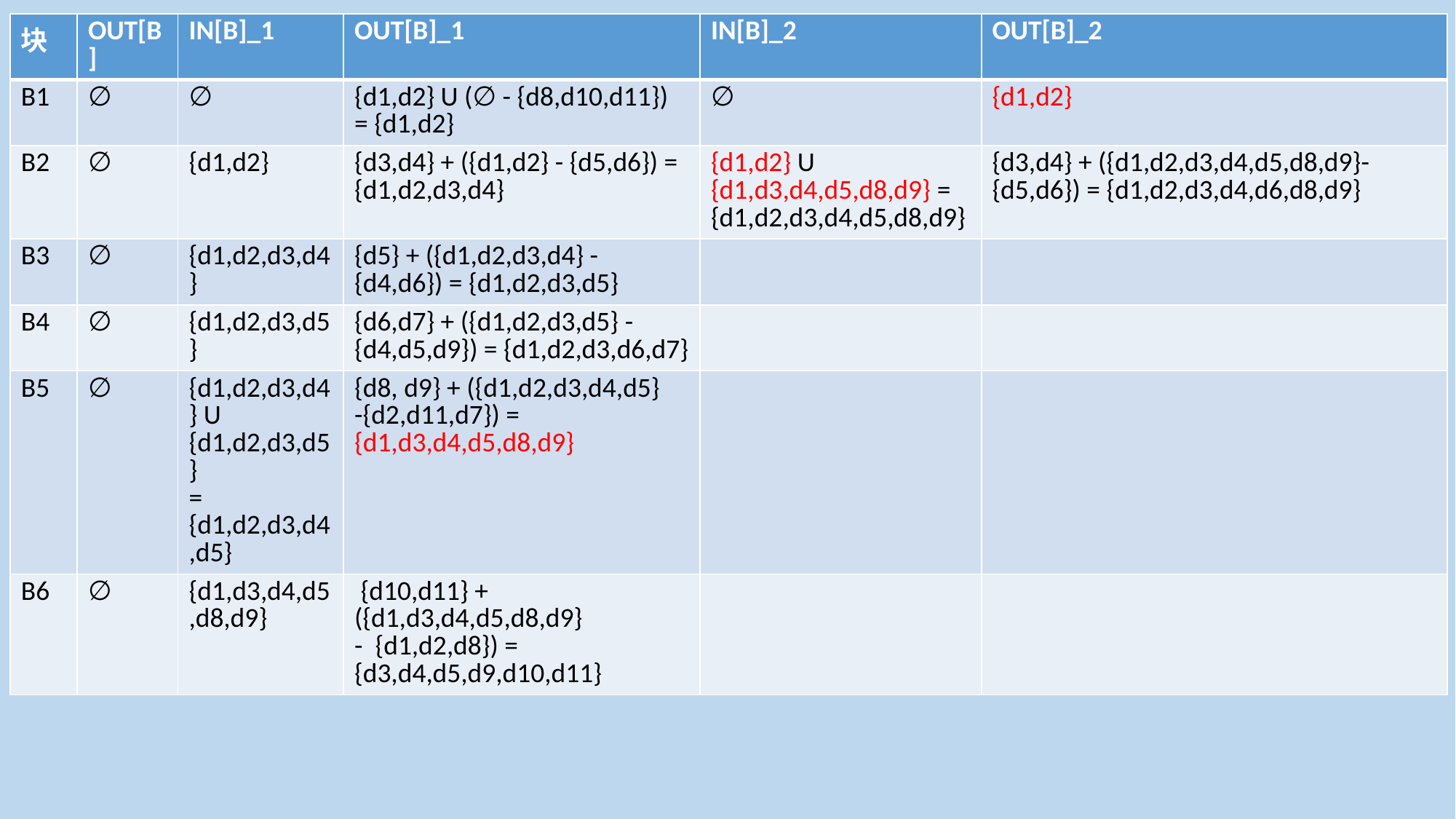

| 块 | OUT[B] | IN[B]\_1 | OUT[B]\_1 | IN[B]\_2 | OUT[B]\_2 |
| --- | --- | --- | --- | --- | --- |
| B1 | ∅ | ∅ | {d1,d2} U (∅ - {d8,d10,d11}) = {d1,d2} | ∅ | {d1,d2} |
| B2 | ∅ | {d1,d2} | {d3,d4} + ({d1,d2} - {d5,d6}) = {d1,d2,d3,d4} | {d1,d2} U {d1,d3,d4,d5,d8,d9} = {d1,d2,d3,d4,d5,d8,d9} | {d3,d4} + ({d1,d2,d3,d4,d5,d8,d9}- {d5,d6}) = {d1,d2,d3,d4,d6,d8,d9} |
| B3 | ∅ | {d1,d2,d3,d4} | {d5} + ({d1,d2,d3,d4} - {d4,d6}) = {d1,d2,d3,d5} |  |  |
| B4 | ∅ | {d1,d2,d3,d5} | {d6,d7} + ({d1,d2,d3,d5} - {d4,d5,d9}) = {d1,d2,d3,d6,d7} |  |  |
| B5 | ∅ | {d1,d2,d3,d4} U {d1,d2,d3,d5} = {d1,d2,d3,d4,d5} | {d8, d9} + ({d1,d2,d3,d4,d5} -{d2,d11,d7}) = {d1,d3,d4,d5,d8,d9} |  |  |
| B6 | ∅ | {d1,d3,d4,d5,d8,d9} | {d10,d11} + ({d1,d3,d4,d5,d8,d9} - {d1,d2,d8}) = {d3,d4,d5,d9,d10,d11} |  |  |
# H12
9.3 a.为到达-定值分析，计算每个块的gen,kill,IN和OUT集合